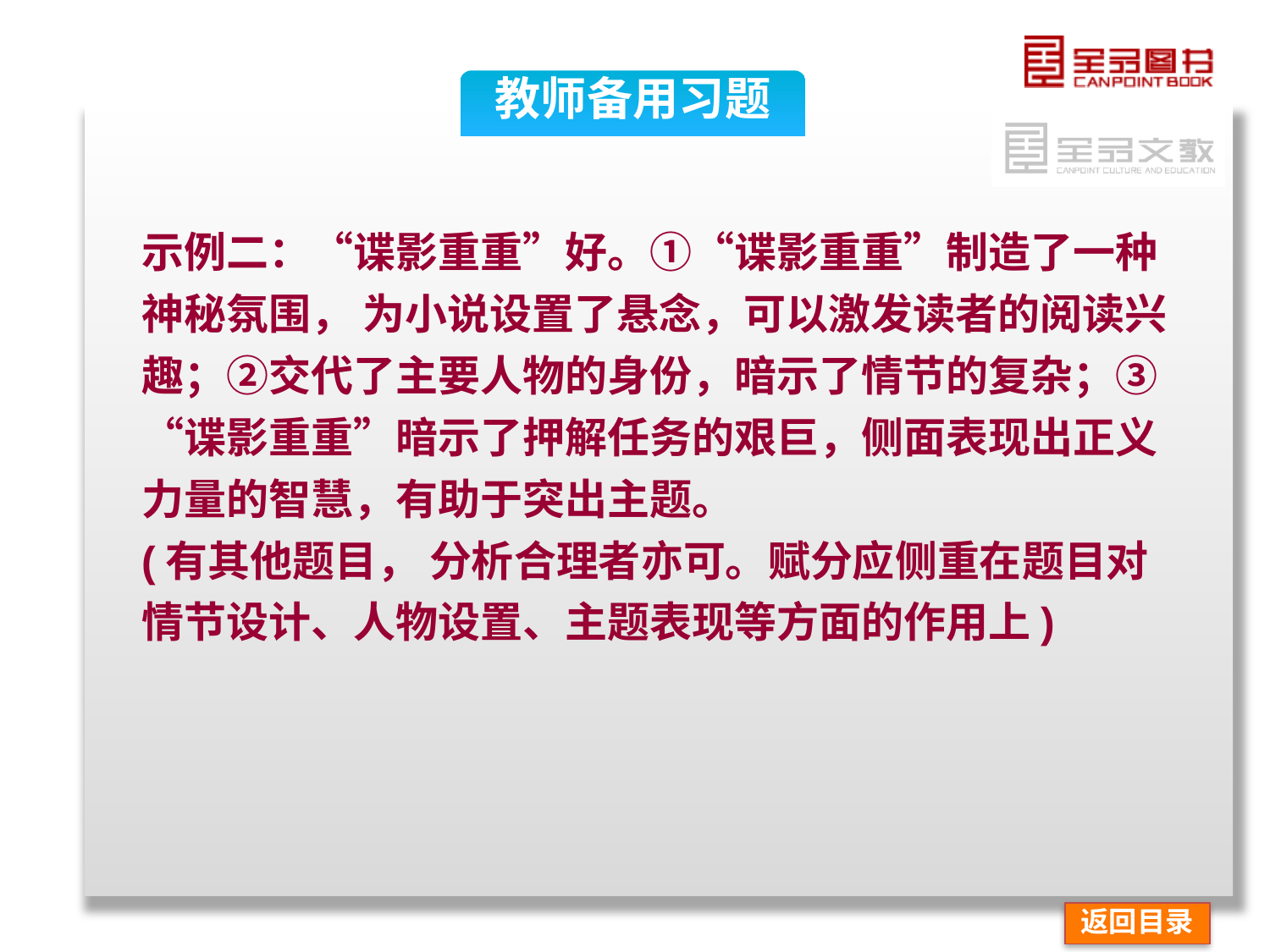

教师备用习题
示例二：“谍影重重”好。①“谍影重重”制造了一种神秘氛围， 为小说设置了悬念，可以激发读者的阅读兴趣；②交代了主要人物的身份，暗示了情节的复杂；③“谍影重重”暗示了押解任务的艰巨，侧面表现出正义力量的智慧，有助于突出主题。
(有其他题目， 分析合理者亦可。赋分应侧重在题目对情节设计、人物设置、主题表现等方面的作用上)
返回目录